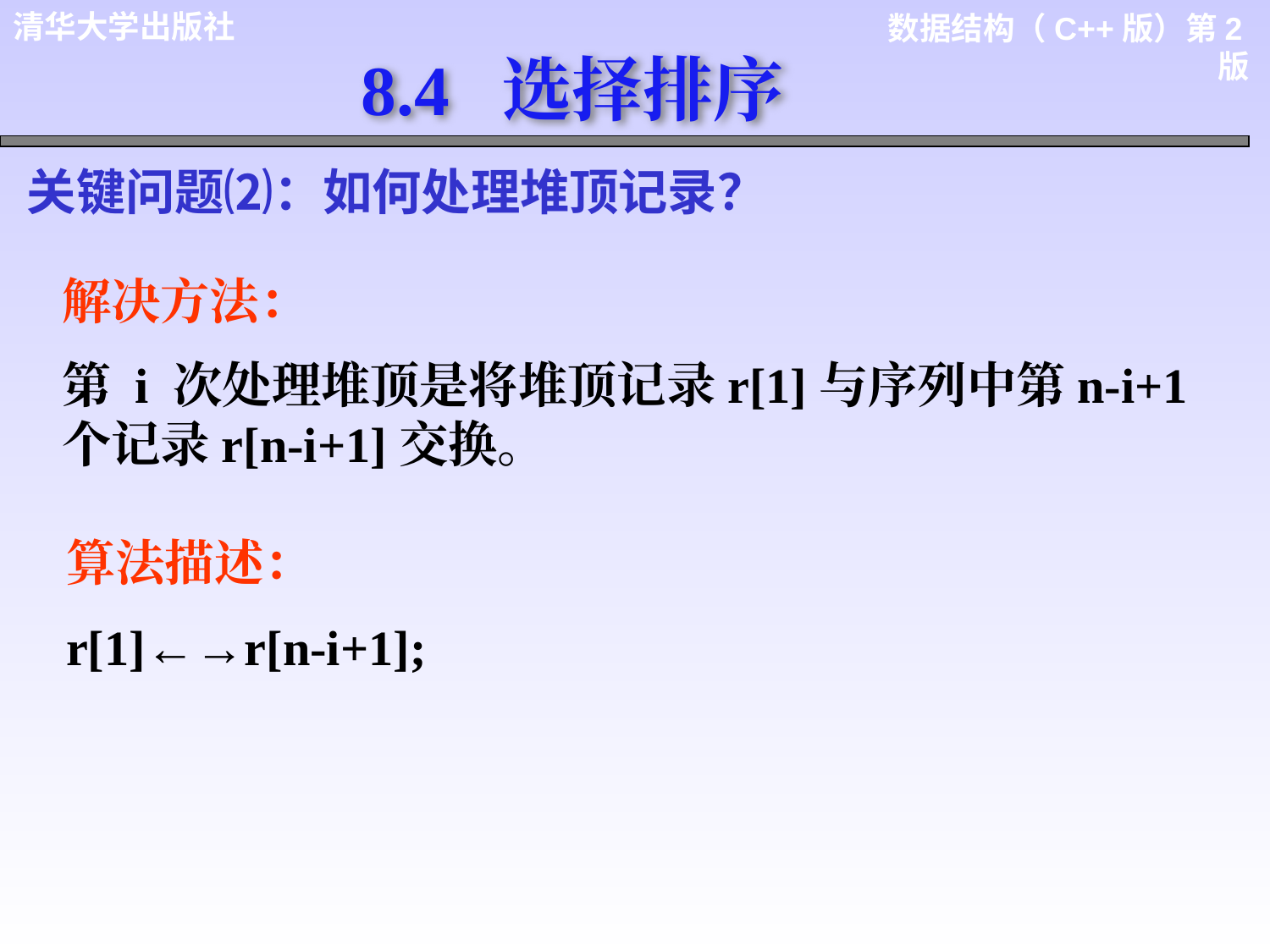

8.4  选择排序
关键问题⑵：如何处理堆顶记录？
解决方法：
第 i 次处理堆顶是将堆顶记录r[1]与序列中第n-i+1个记录r[n-i+1]交换。
算法描述：
r[1]←→r[n-i+1];